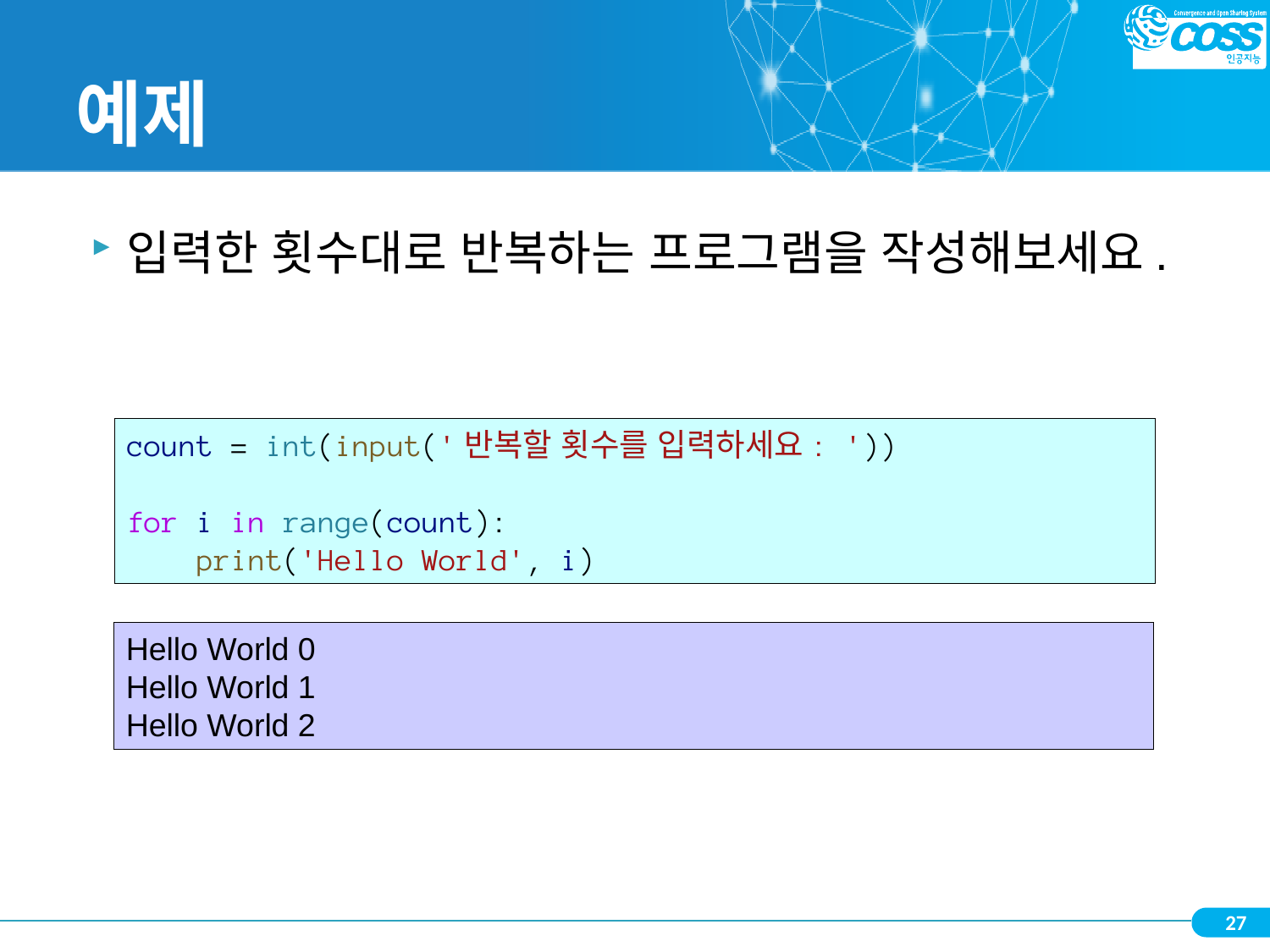

# 예제
입력한 횟수대로 반복하는 프로그램을 작성해보세요.
count = int(input('반복할 횟수를 입력하세요: '))

for i in range(count):
    print('Hello World', i)
Hello World 0
Hello World 1
Hello World 2